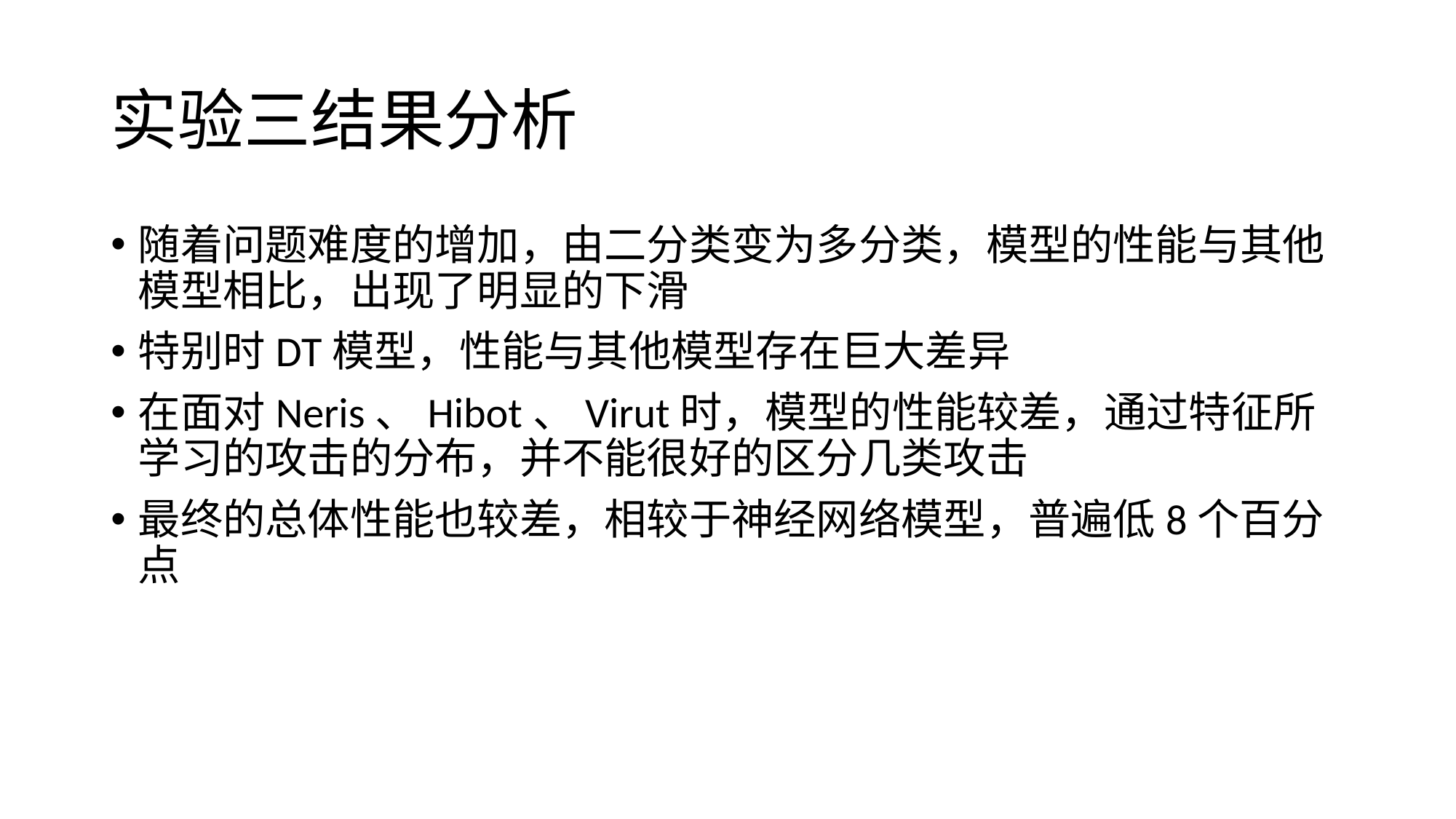

# 实验三结果分析
随着问题难度的增加，由二分类变为多分类，模型的性能与其他模型相比，出现了明显的下滑
特别时DT模型，性能与其他模型存在巨大差异
在面对Neris、Hibot、Virut时，模型的性能较差，通过特征所学习的攻击的分布，并不能很好的区分几类攻击
最终的总体性能也较差，相较于神经网络模型，普遍低8个百分点